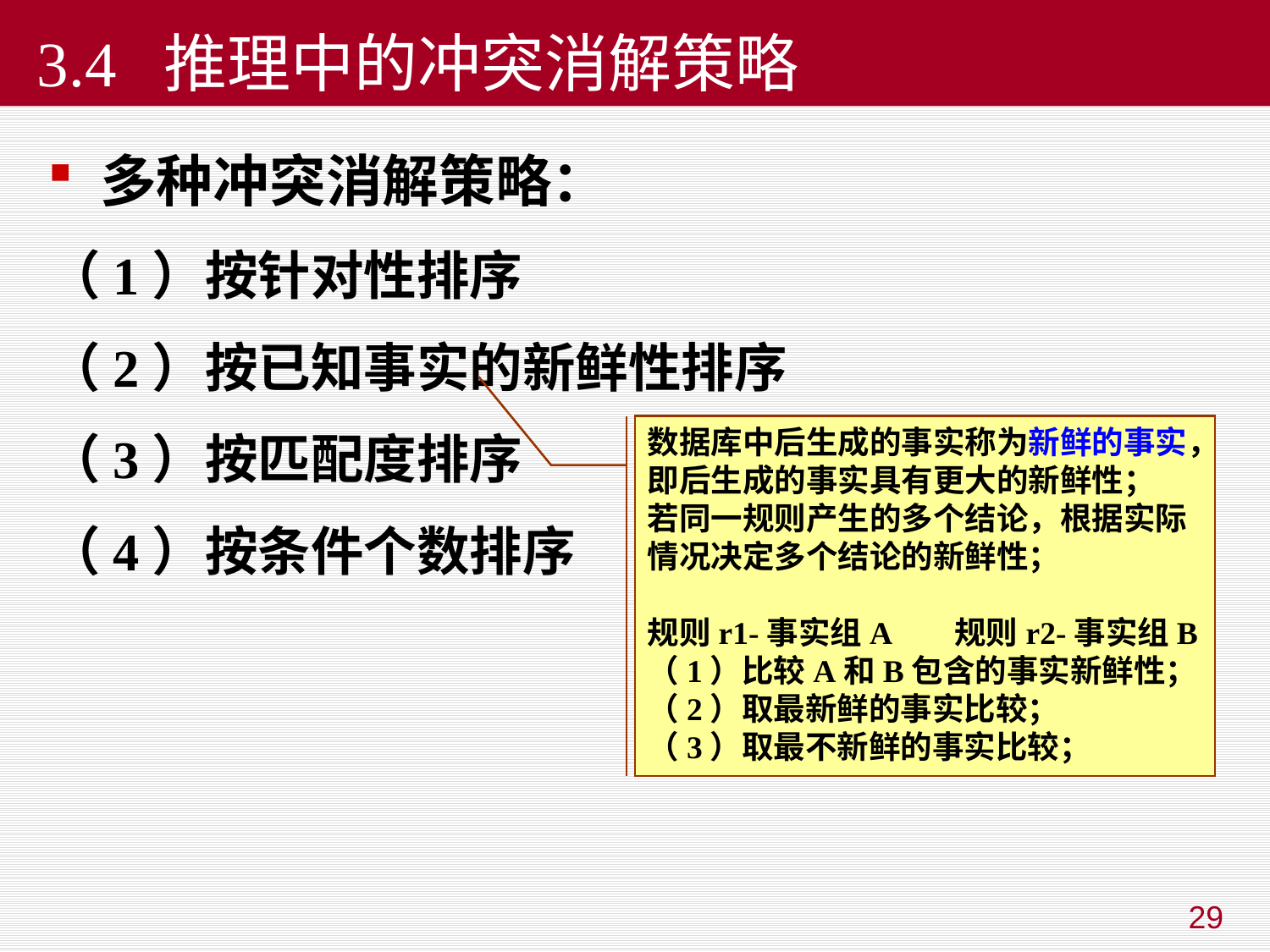

# 3.4  推理中的冲突消解策略
多种冲突消解策略：
（1）按针对性排序
（2）按已知事实的新鲜性排序
（3）按匹配度排序
（4）按条件个数排序
数据库中后生成的事实称为新鲜的事实，即后生成的事实具有更大的新鲜性；
若同一规则产生的多个结论，根据实际情况决定多个结论的新鲜性；

规则r1-事实组A       规则r2-事实组B
（1）比较A和B包含的事实新鲜性；
（2）取最新鲜的事实比较；
（3）取最不新鲜的事实比较；
29